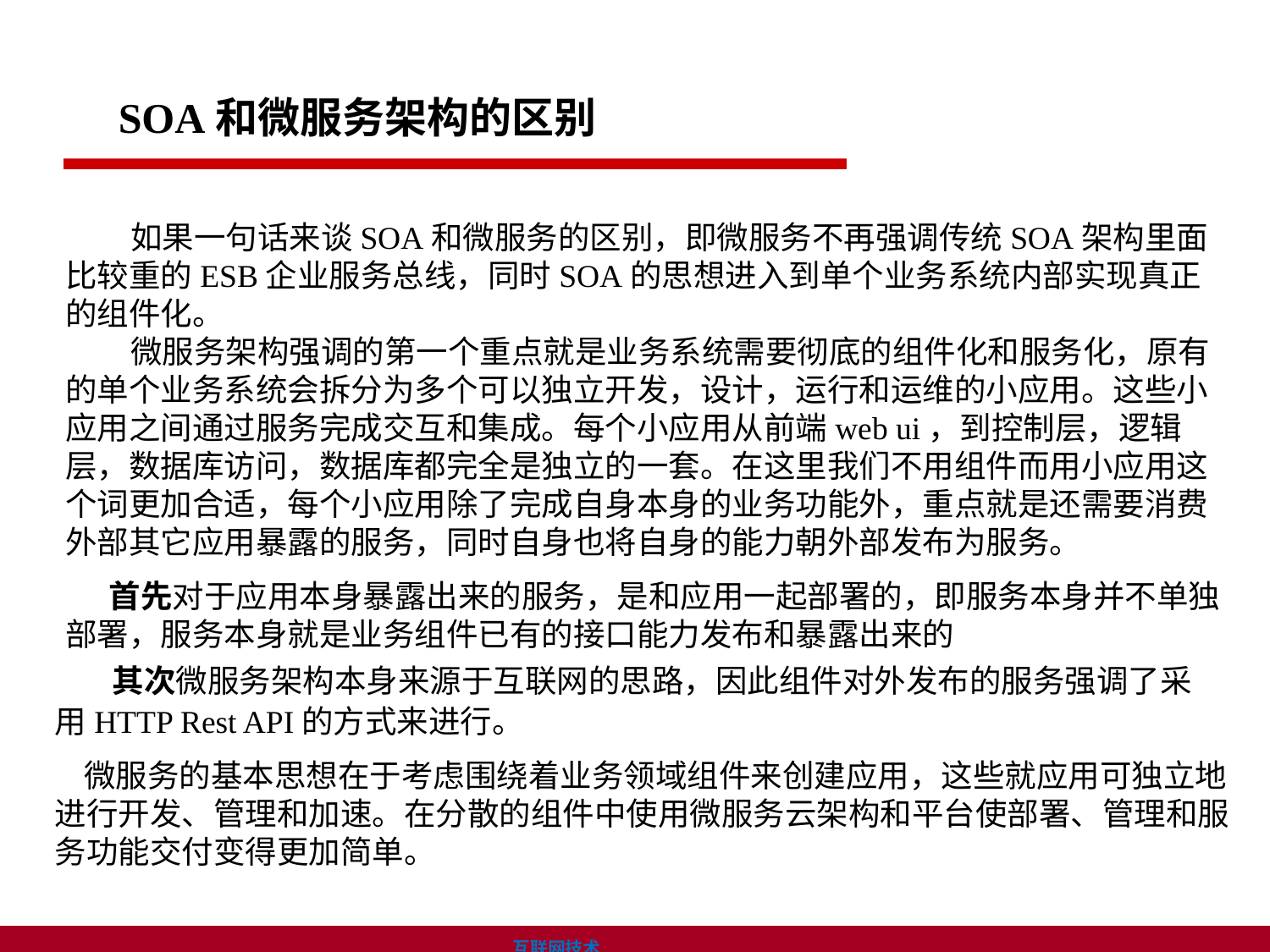

SOA和微服务架构的区别
        如果一句话来谈SOA和微服务的区别，即微服务不再强调传统SOA架构里面比较重的ESB企业服务总线，同时SOA的思想进入到单个业务系统内部实现真正的组件化。
        微服务架构强调的第一个重点就是业务系统需要彻底的组件化和服务化，原有的单个业务系统会拆分为多个可以独立开发，设计，运行和运维的小应用。这些小应用之间通过服务完成交互和集成。每个小应用从前端web ui，到控制层，逻辑层，数据库访问，数据库都完全是独立的一套。在这里我们不用组件而用小应用这个词更加合适，每个小应用除了完成自身本身的业务功能外，重点就是还需要消费外部其它应用暴露的服务，同时自身也将自身的能力朝外部发布为服务。
     首先对于应用本身暴露出来的服务，是和应用一起部署的，即服务本身并不单独部署，服务本身就是业务组件已有的接口能力发布和暴露出来的
     其次微服务架构本身来源于互联网的思路，因此组件对外发布的服务强调了采用HTTP Rest API的方式来进行。
   微服务的基本思想在于考虑围绕着业务领域组件来创建应用，这些就应用可独立地进行开发、管理和加速。在分散的组件中使用微服务云架构和平台使部署、管理和服务功能交付变得更加简单。